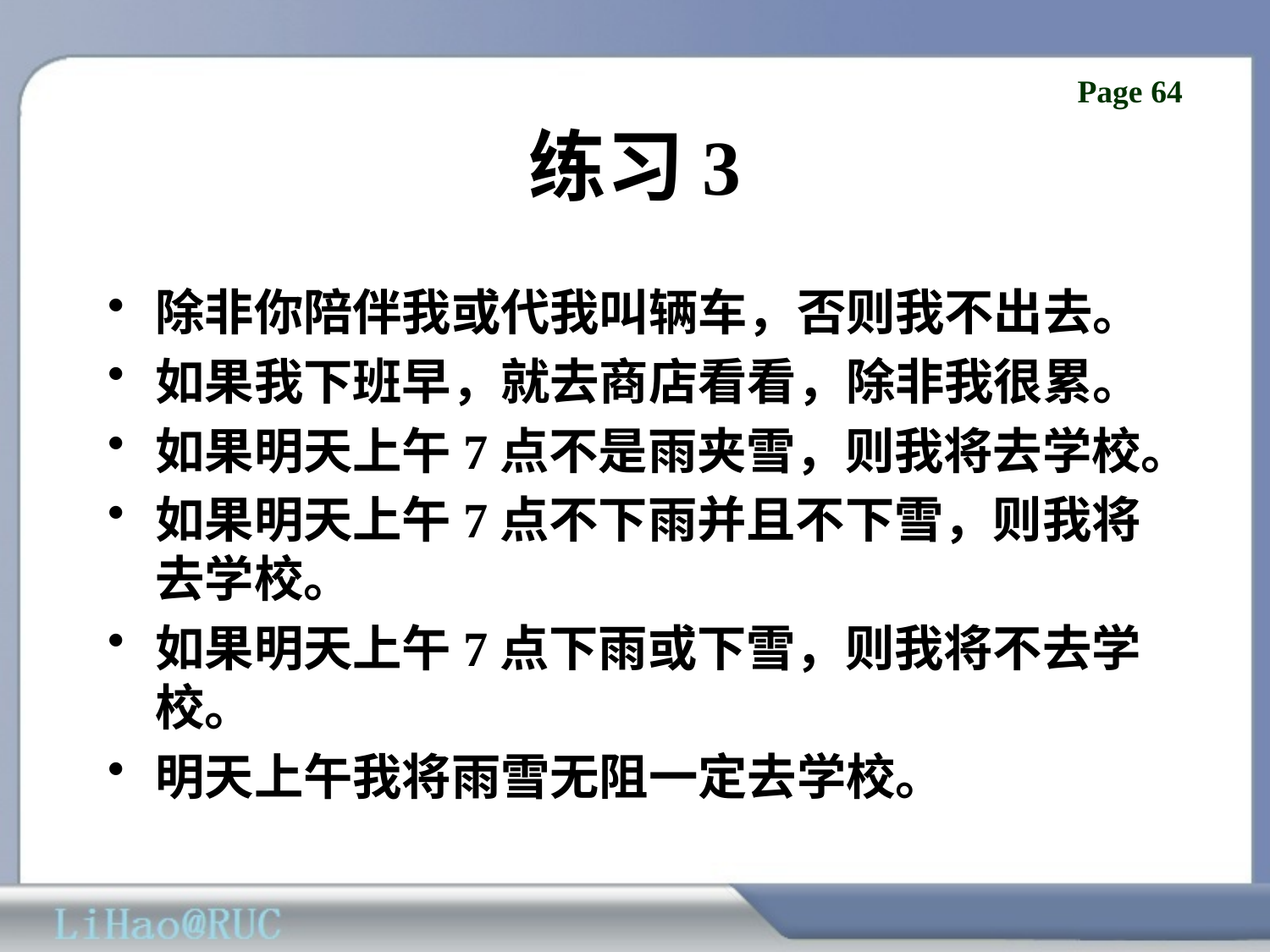

# 练习3
除非你陪伴我或代我叫辆车，否则我不出去。
如果我下班早，就去商店看看，除非我很累。
如果明天上午7点不是雨夹雪，则我将去学校。
如果明天上午7点不下雨并且不下雪，则我将去学校。
如果明天上午7点下雨或下雪，则我将不去学校。
明天上午我将雨雪无阻一定去学校。